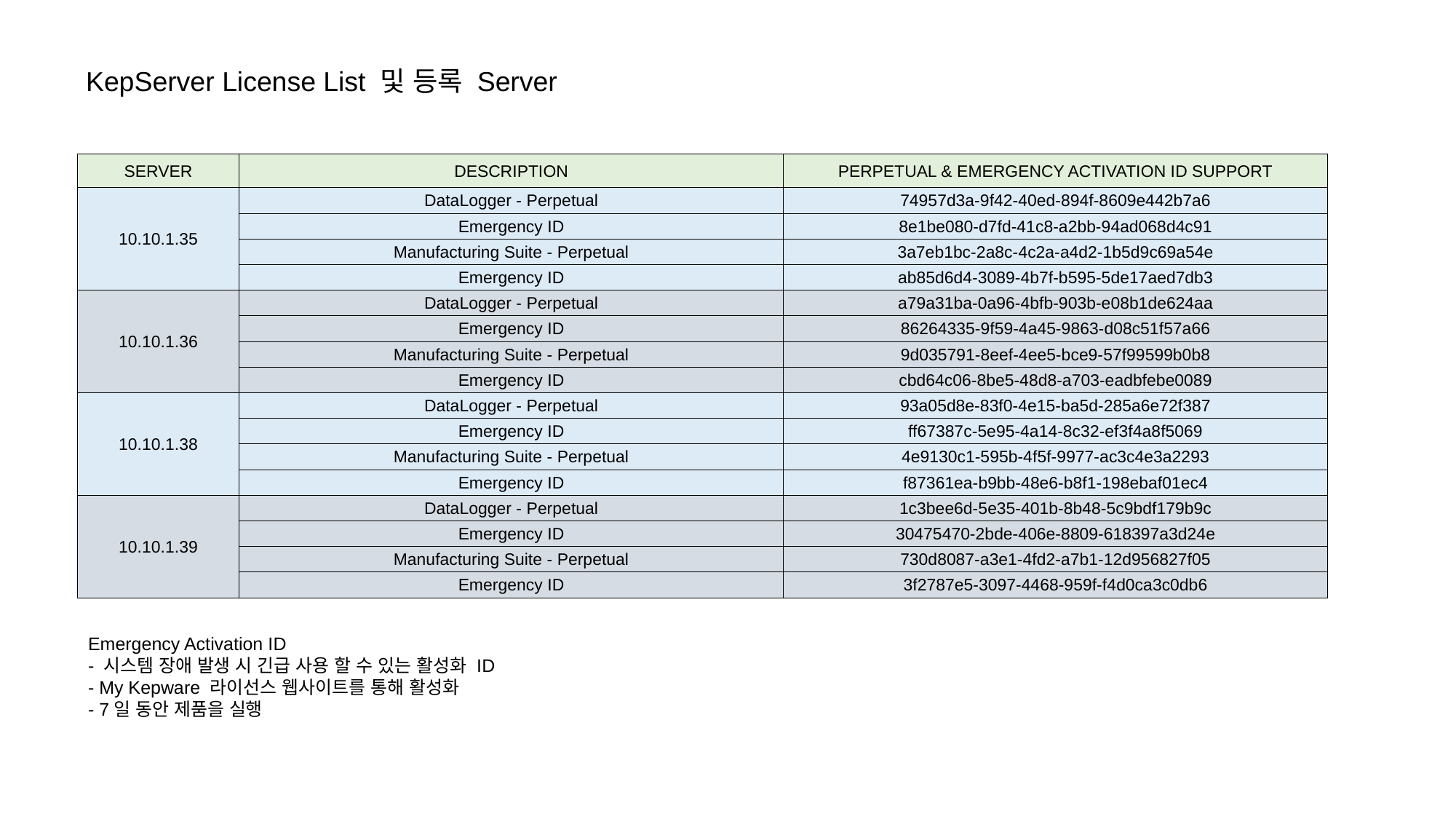

KepServer License List 및 등록 Server
| SERVER | DESCRIPTION | PERPETUAL & EMERGENCY ACTIVATION ID SUPPORT |
| --- | --- | --- |
| 10.10.1.35 | DataLogger - Perpetual | 74957d3a-9f42-40ed-894f-8609e442b7a6 |
|  | Emergency ID | 8e1be080-d7fd-41c8-a2bb-94ad068d4c91 |
|  | Manufacturing Suite - Perpetual | 3a7eb1bc-2a8c-4c2a-a4d2-1b5d9c69a54e |
|  | Emergency ID | ab85d6d4-3089-4b7f-b595-5de17aed7db3 |
| 10.10.1.36 | DataLogger - Perpetual | a79a31ba-0a96-4bfb-903b-e08b1de624aa |
|  | Emergency ID | 86264335-9f59-4a45-9863-d08c51f57a66 |
|  | Manufacturing Suite - Perpetual | 9d035791-8eef-4ee5-bce9-57f99599b0b8 |
|  | Emergency ID | cbd64c06-8be5-48d8-a703-eadbfebe0089 |
| 10.10.1.38 | DataLogger - Perpetual | 93a05d8e-83f0-4e15-ba5d-285a6e72f387 |
|  | Emergency ID | ff67387c-5e95-4a14-8c32-ef3f4a8f5069 |
|  | Manufacturing Suite - Perpetual | 4e9130c1-595b-4f5f-9977-ac3c4e3a2293 |
|  | Emergency ID | f87361ea-b9bb-48e6-b8f1-198ebaf01ec4 |
| 10.10.1.39 | DataLogger - Perpetual | 1c3bee6d-5e35-401b-8b48-5c9bdf179b9c |
|  | Emergency ID | 30475470-2bde-406e-8809-618397a3d24e |
|  | Manufacturing Suite - Perpetual | 730d8087-a3e1-4fd2-a7b1-12d956827f05 |
|  | Emergency ID | 3f2787e5-3097-4468-959f-f4d0ca3c0db6 |
Emergency Activation ID
- 시스템 장애 발생 시 긴급 사용 할 수 있는 활성화 ID
- My Kepware 라이선스 웹사이트를 통해 활성화
- 7일 동안 제품을 실행